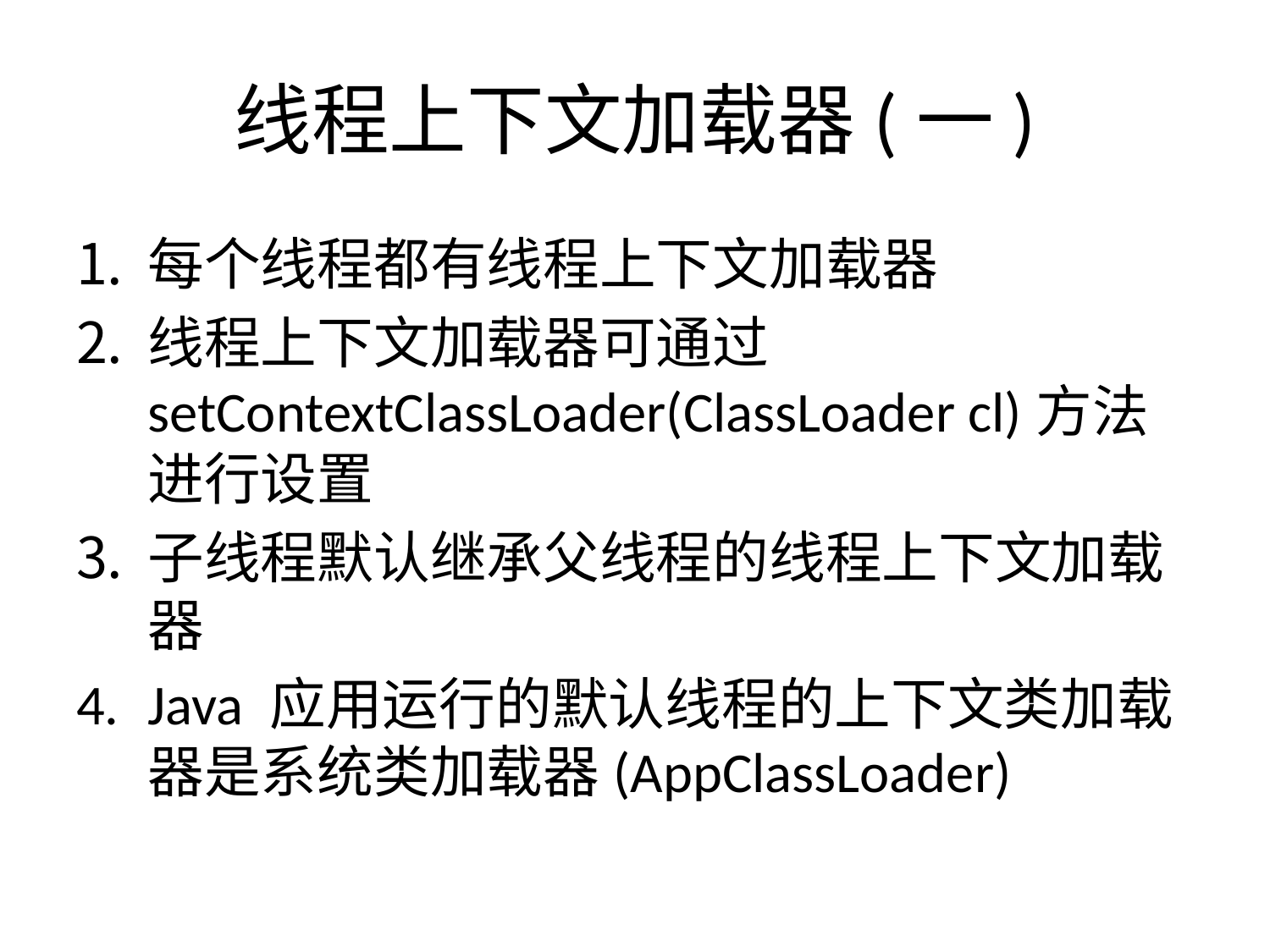

# 线程上下文加载器(一)
每个线程都有线程上下文加载器
线程上下文加载器可通过 setContextClassLoader(ClassLoader cl)方法进行设置
子线程默认继承父线程的线程上下文加载器
Java 应用运行的默认线程的上下文类加载器是系统类加载器(AppClassLoader)